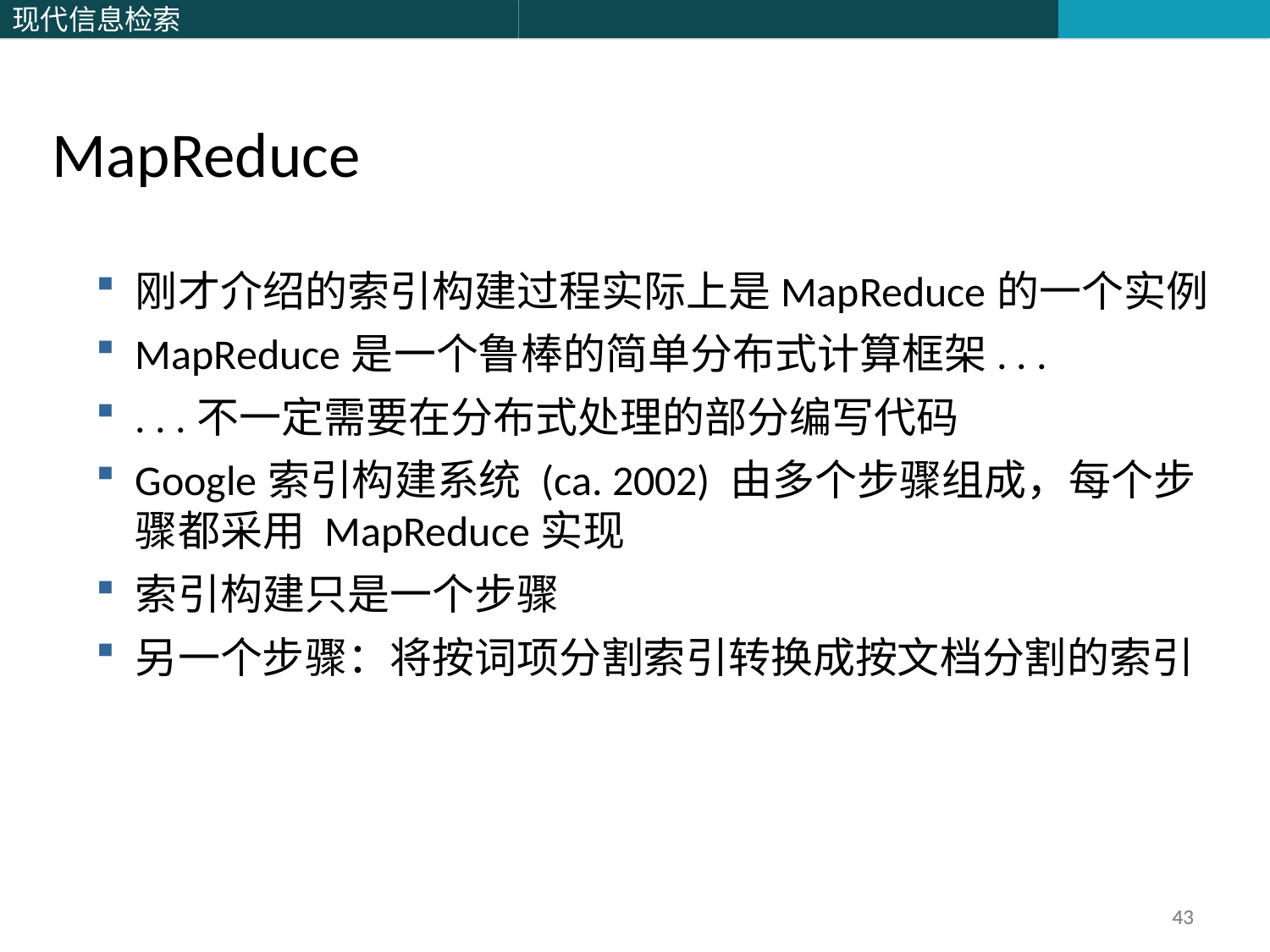

MapReduce
刚才介绍的索引构建过程实际上是MapReduce的一个实例
MapReduce是一个鲁棒的简单分布式计算框架. . .
. . .不一定需要在分布式处理的部分编写代码
Google索引构建系统 (ca. 2002) 由多个步骤组成，每个步骤都采用 MapReduce实现
索引构建只是一个步骤
另一个步骤：将按词项分割索引转换成按文档分割的索引
43
43